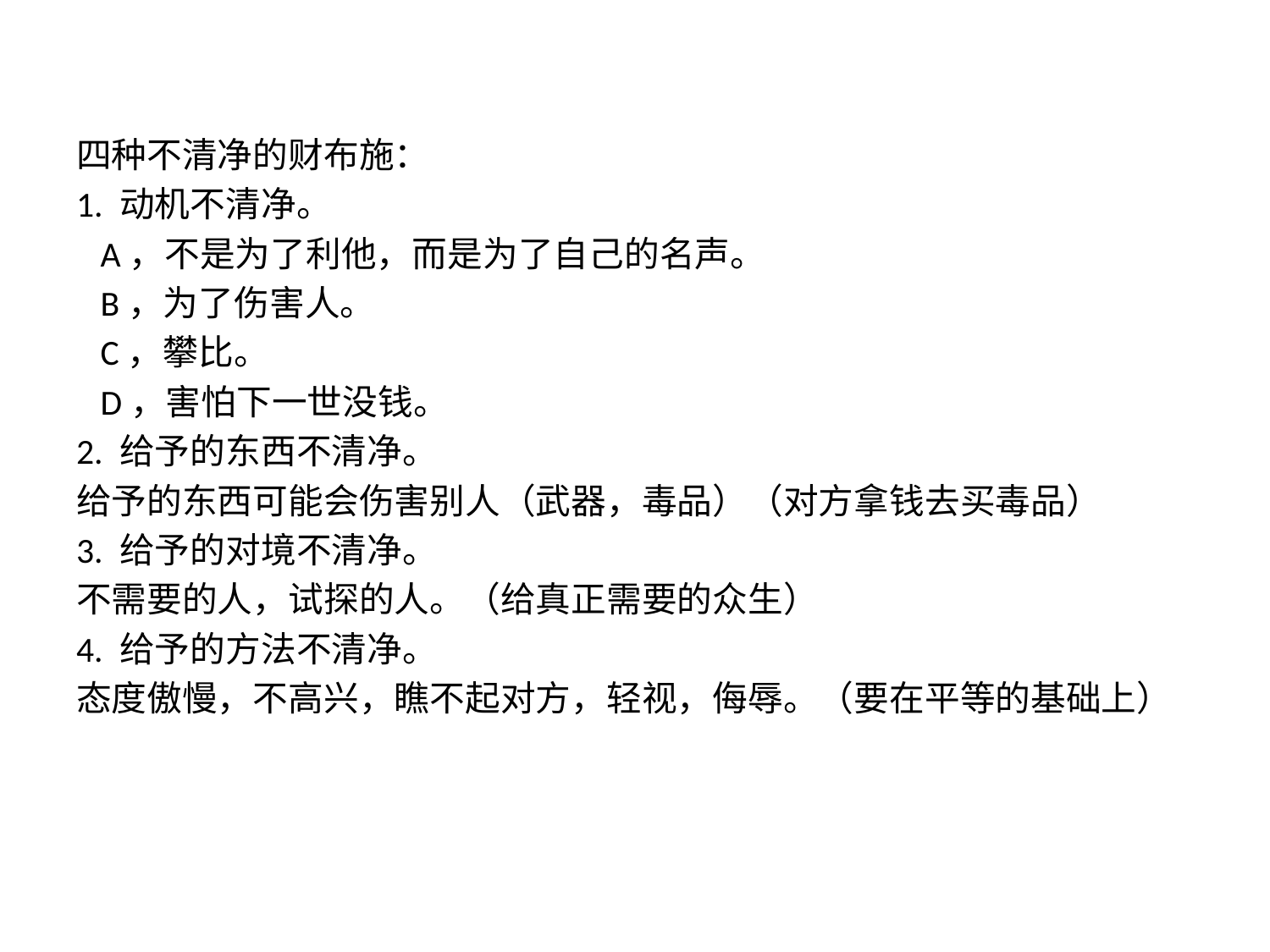

#
四种不清净的财布施：
1. 动机不清净。
   A，不是为了利他，而是为了自己的名声。
   B，为了伤害人。
   C，攀比。
   D，害怕下一世没钱。
2. 给予的东西不清净。
给予的东西可能会伤害别人（武器，毒品）（对方拿钱去买毒品）
3. 给予的对境不清净。
不需要的人，试探的人。（给真正需要的众生）
4. 给予的方法不清净。
态度傲慢，不高兴，瞧不起对方，轻视，侮辱。（要在平等的基础上）